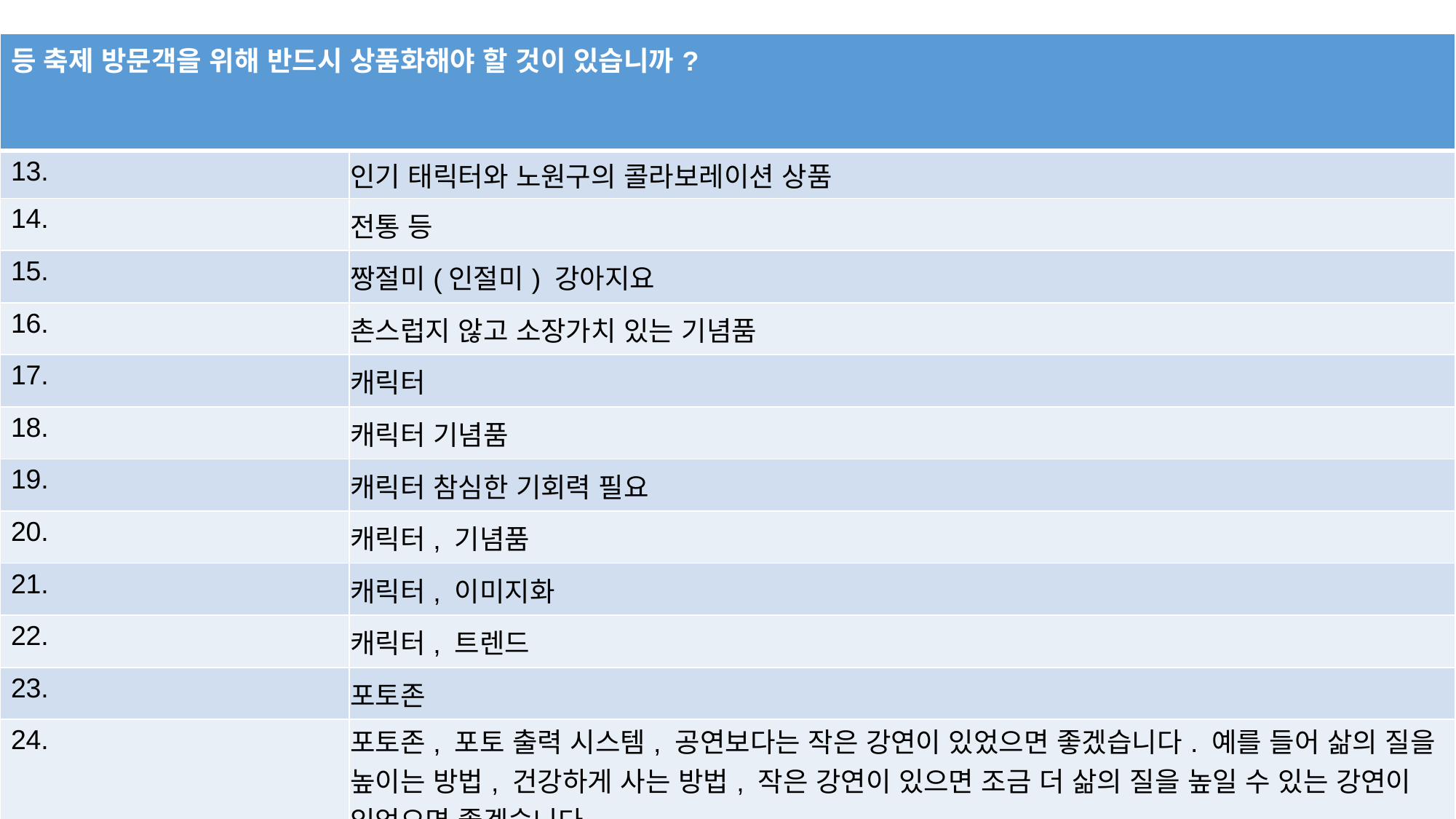

| 등 축제 방문객을 위해 반드시 상품화해야 할 것이 있습니까? |  |
| --- | --- |
| 13. | 인기 태릭터와 노원구의 콜라보레이션 상품 |
| 14. | 전통 등 |
| 15. | 짱절미(인절미) 강아지요 |
| 16. | 촌스럽지 않고 소장가치 있는 기념품 |
| 17. | 캐릭터 |
| 18. | 캐릭터 기념품 |
| 19. | 캐릭터 참심한 기회력 필요 |
| 20. | 캐릭터, 기념품 |
| 21. | 캐릭터, 이미지화 |
| 22. | 캐릭터, 트렌드 |
| 23. | 포토존 |
| 24. | 포토존, 포토 출력 시스템, 공연보다는 작은 강연이 있었으면 좋겠습니다. 예를 들어 삶의 질을 높이는 방법, 건강하게 사는 방법, 작은 강연이 있으면 조금 더 삶의 질을 높일 수 있는 강연이 있었으면 좋겠습니다. |